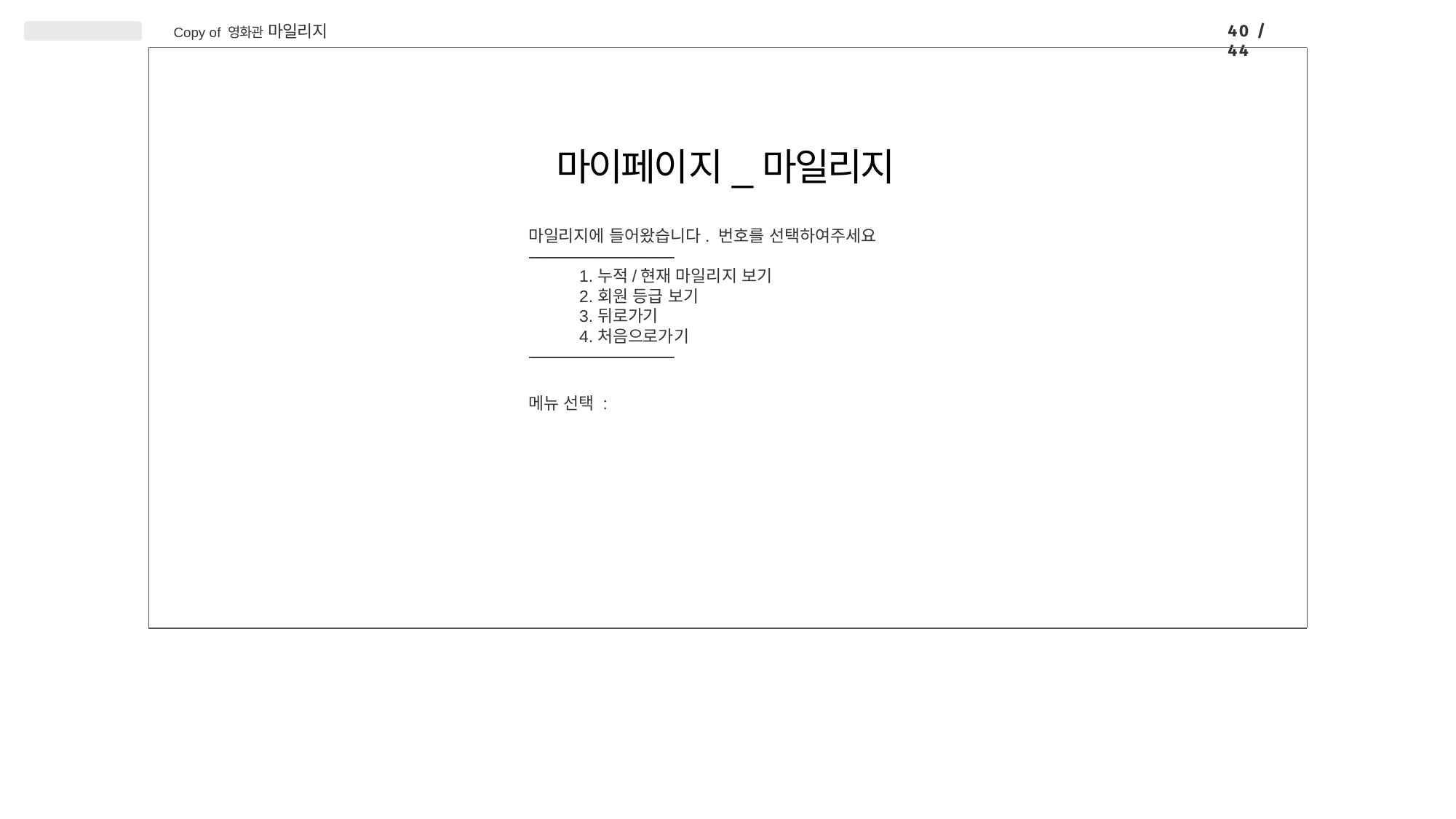

40 / 44
Copy of 영화관 마일리지

# 마이페이지_마일리지
마일리지에 들어왔습니다. 번호를 선택하여주세요
---------------------------------------------------------------
누적/현재 마일리지 보기
회원 등급 보기
뒤로가기
처음으로가기
---------------------------------------------------------------

메뉴 선택 :